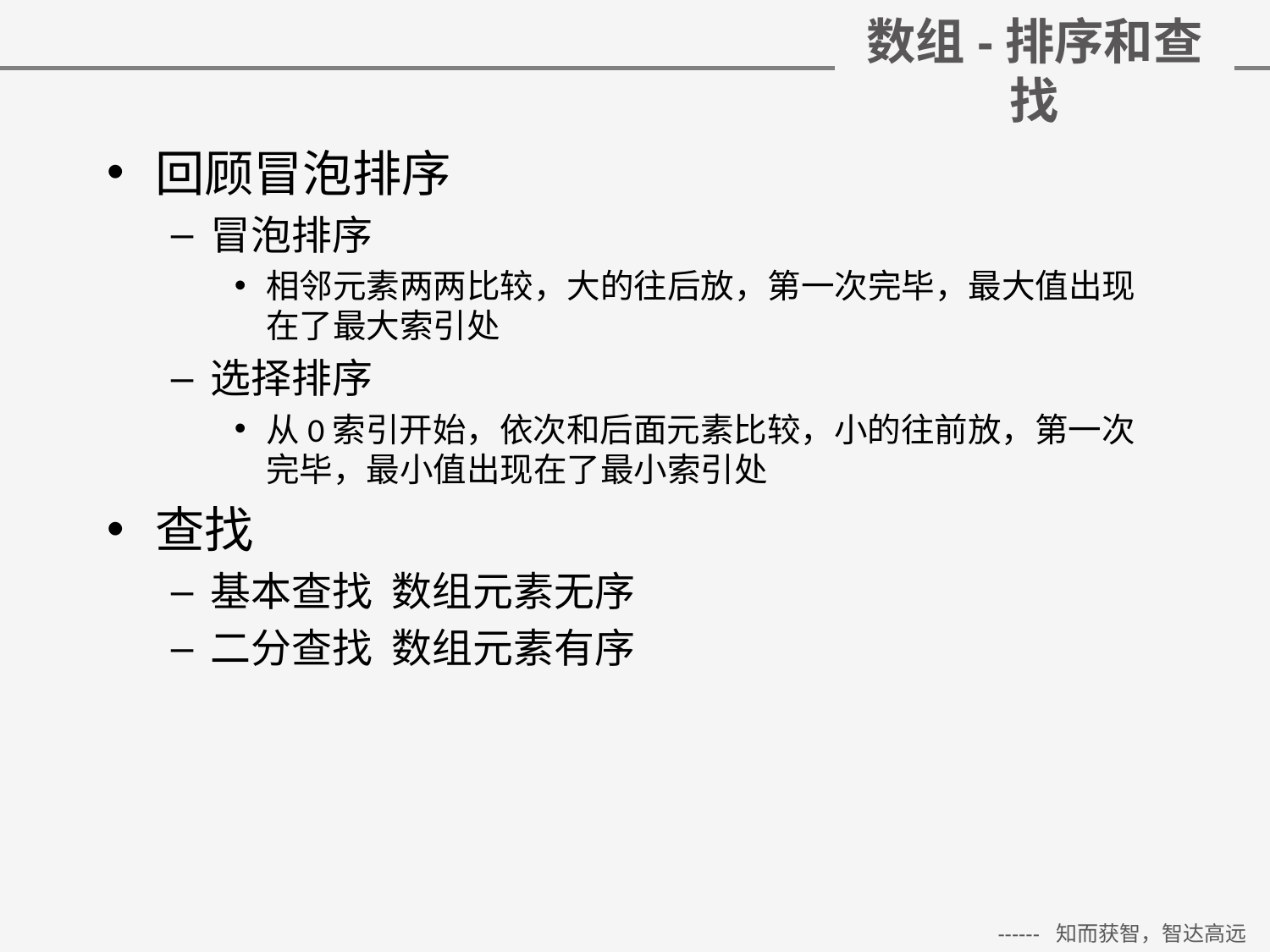

# 数组-排序和查找
回顾冒泡排序
冒泡排序
相邻元素两两比较，大的往后放，第一次完毕，最大值出现在了最大索引处
选择排序
从0索引开始，依次和后面元素比较，小的往前放，第一次完毕，最小值出现在了最小索引处
查找
基本查找  数组元素无序
二分查找  数组元素有序